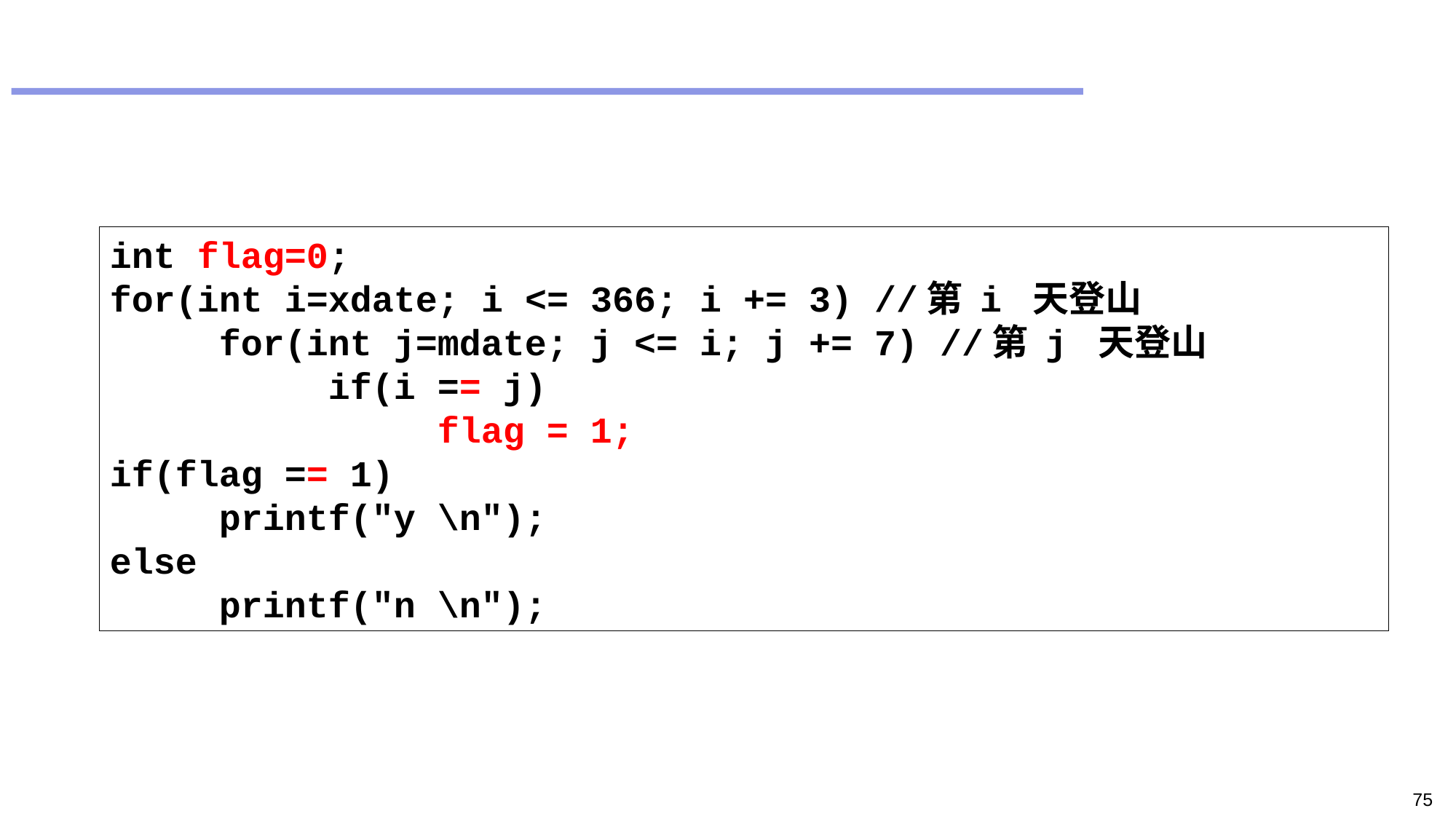

#

int flag=0;
for(int i=xdate; i <= 366; i += 3) //第 i 天登山
	for(int j=mdate; j <= i; j += 7) //第 j 天登山
		if(i == j)
			flag = 1;
if(flag == 1)
	printf("y \n");
else
	printf("n \n");
75